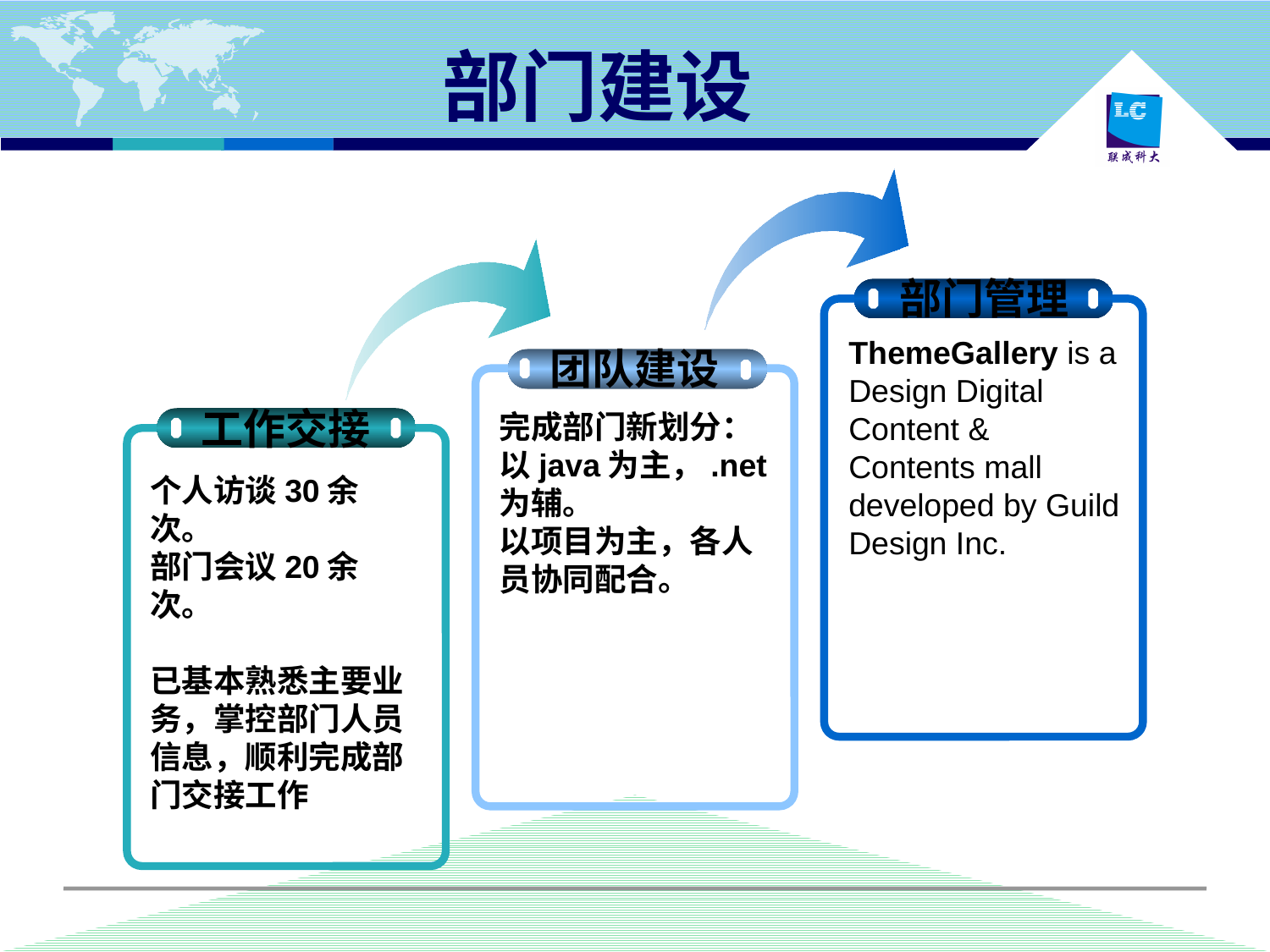

# 部门建设

部门管理

ThemeGallery is a Design Digital Content & Contents mall developed by Guild Design Inc.
团队建设

工作交接

个人访谈30余次。
部门会议20余次。

已基本熟悉主要业务，掌控部门人员信息，顺利完成部门交接工作
完成部门新划分：以java为主，.net为辅。
以项目为主，各人员协同配合。